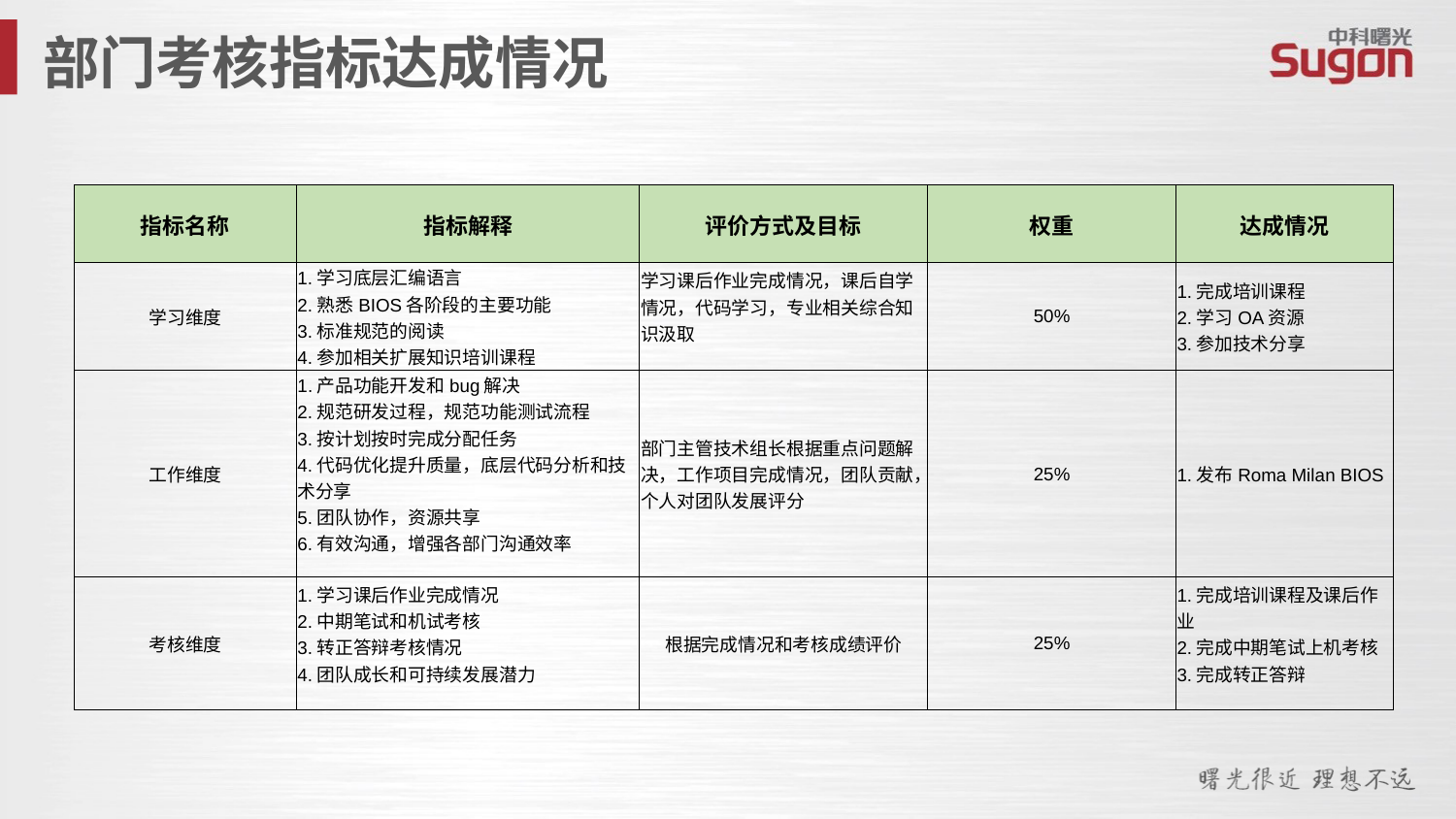

部门考核指标达成情况
| 指标名称 | 指标解释 | 评价方式及目标 | 权重 | 达成情况 |
| --- | --- | --- | --- | --- |
| 学习维度 | 1.学习底层汇编语言 2.熟悉BIOS各阶段的主要功能 3.标准规范的阅读 4.参加相关扩展知识培训课程 | 学习课后作业完成情况，课后自学情况，代码学习，专业相关综合知识汲取 | 50% | 1.完成培训课程 2.学习OA资源 3.参加技术分享 |
| 工作维度 | 1.产品功能开发和bug解决 2.规范研发过程，规范功能测试流程 3.按计划按时完成分配任务 4.代码优化提升质量，底层代码分析和技术分享 5.团队协作，资源共享 6.有效沟通，增强各部门沟通效率 | 部门主管技术组长根据重点问题解决，工作项目完成情况，团队贡献，个人对团队发展评分 | 25% | 1.发布Roma Milan BIOS |
| 考核维度 | 1.学习课后作业完成情况 2.中期笔试和机试考核 3.转正答辩考核情况 4.团队成长和可持续发展潜力 | 根据完成情况和考核成绩评价 | 25% | 1.完成培训课程及课后作业 2.完成中期笔试上机考核 3.完成转正答辩 |